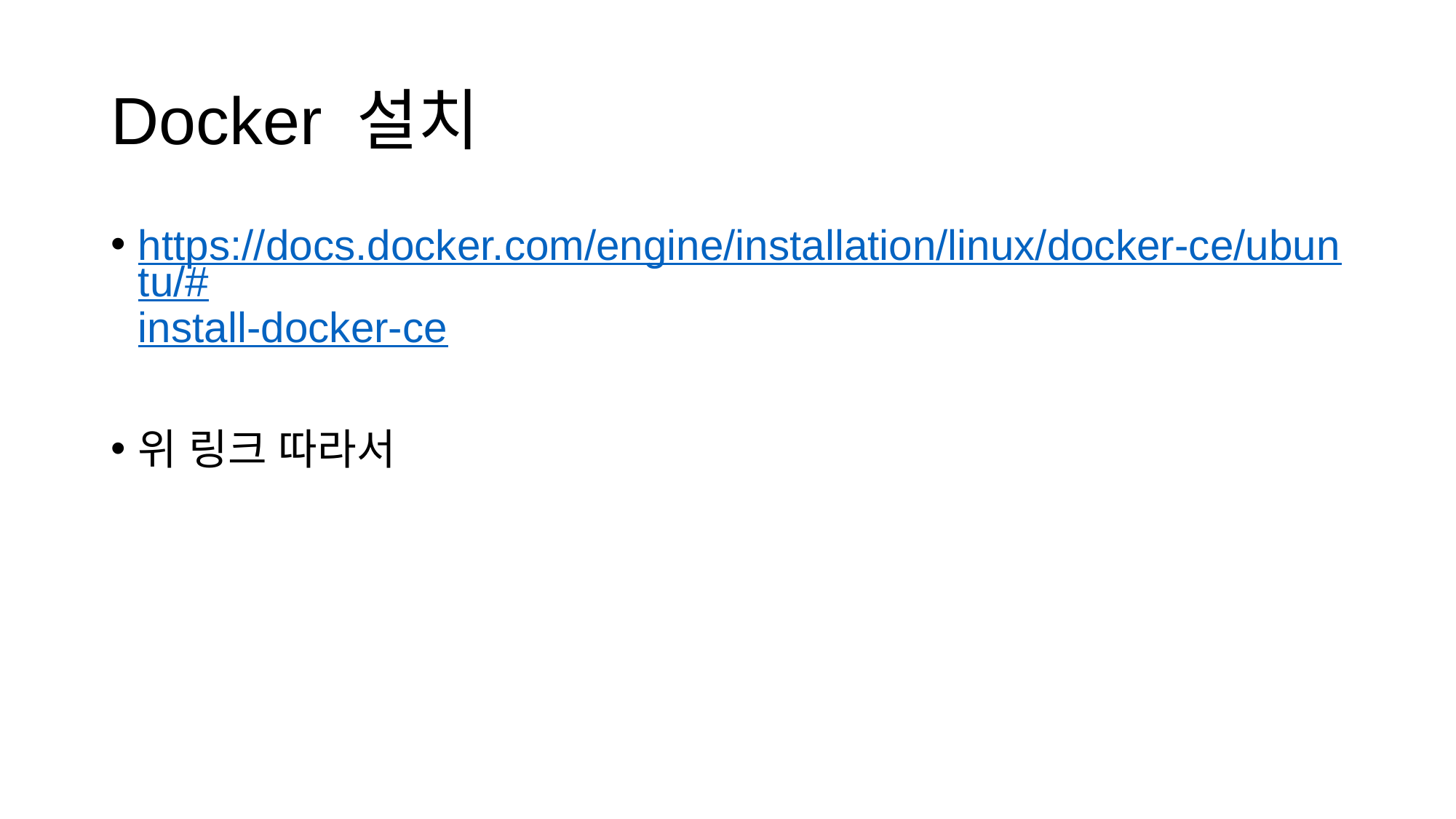

# Docker 설치
https://docs.docker.com/engine/installation/linux/docker-ce/ubuntu/#install-docker-ce

위 링크 따라서